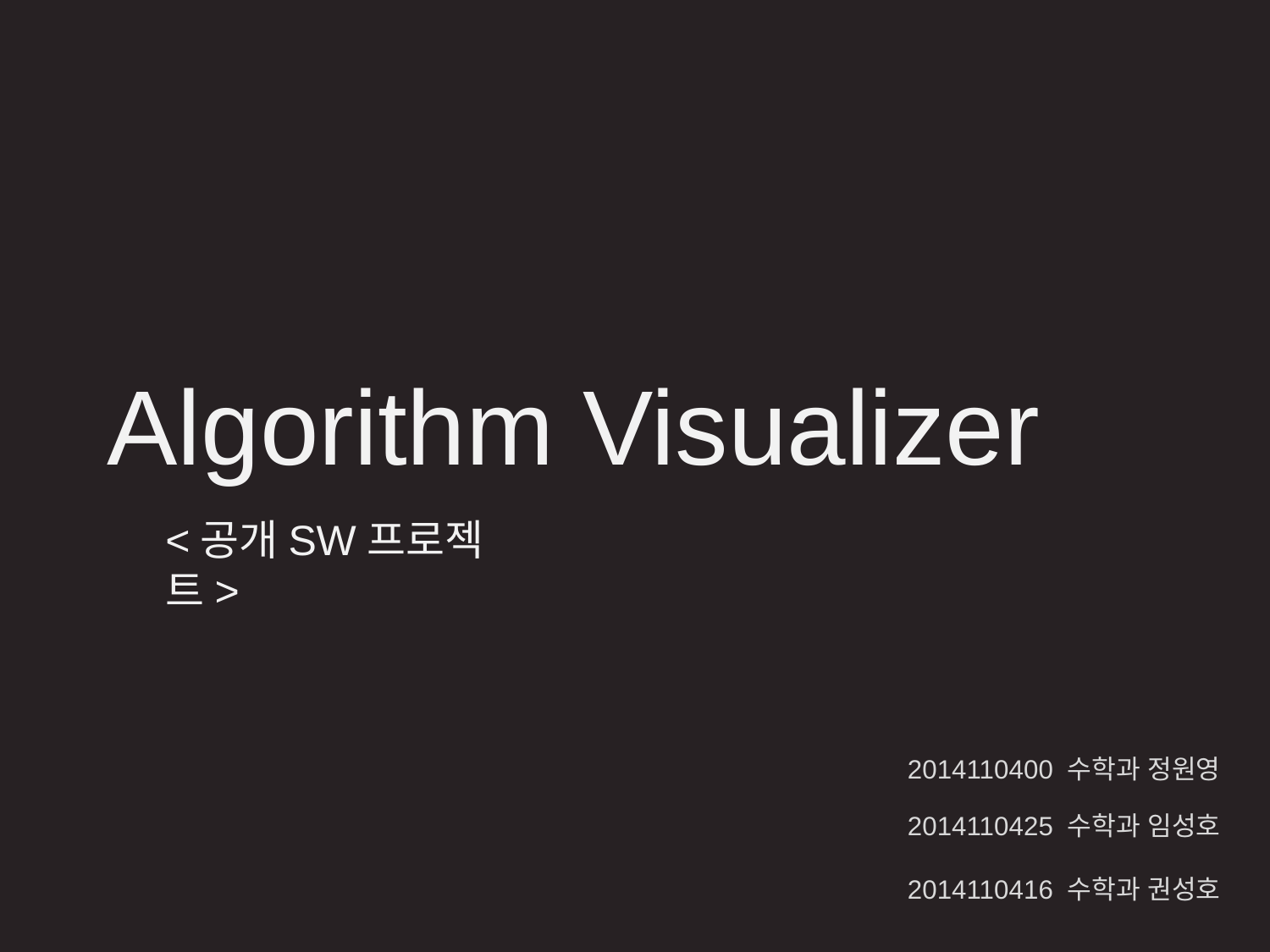

Algorithm Visualizer
<공개SW프로젝트>
2014110400 수학과 정원영

2014110425 수학과 임성호

2014110416 수학과 권성호